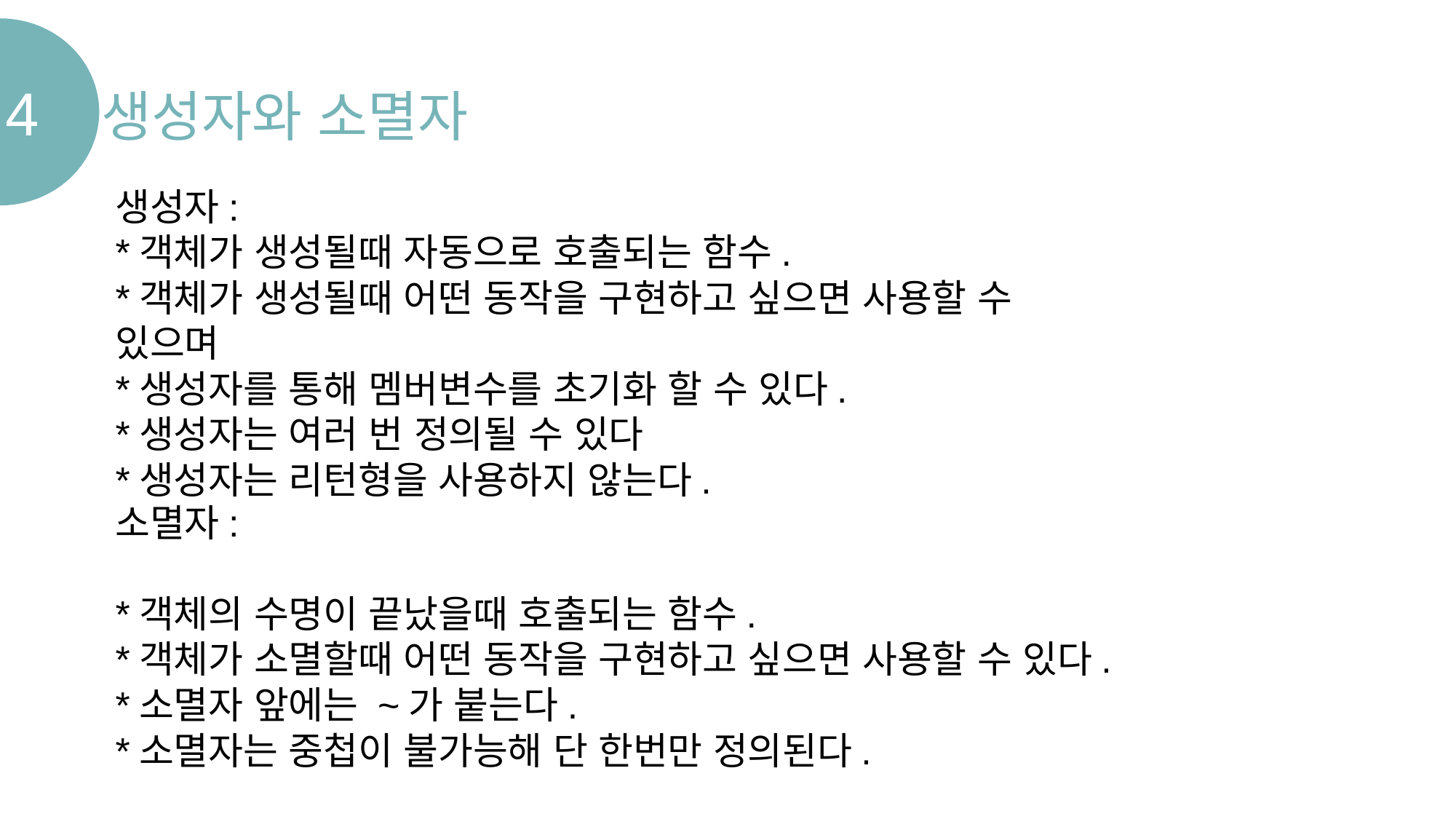

4
생성자와 소멸자
생성자:
*객체가 생성될때 자동으로 호출되는 함수.
*객체가 생성될때 어떤 동작을 구현하고 싶으면 사용할 수 있으며
*생성자를 통해 멤버변수를 초기화 할 수 있다.
*생성자는 여러 번 정의될 수 있다
*생성자는 리턴형을 사용하지 않는다.
소멸자:

*객체의 수명이 끝났을때 호출되는 함수.
*객체가 소멸할때 어떤 동작을 구현하고 싶으면 사용할 수 있다.
*소멸자 앞에는 ~가 붙는다.
*소멸자는 중첩이 불가능해 단 한번만 정의된다.